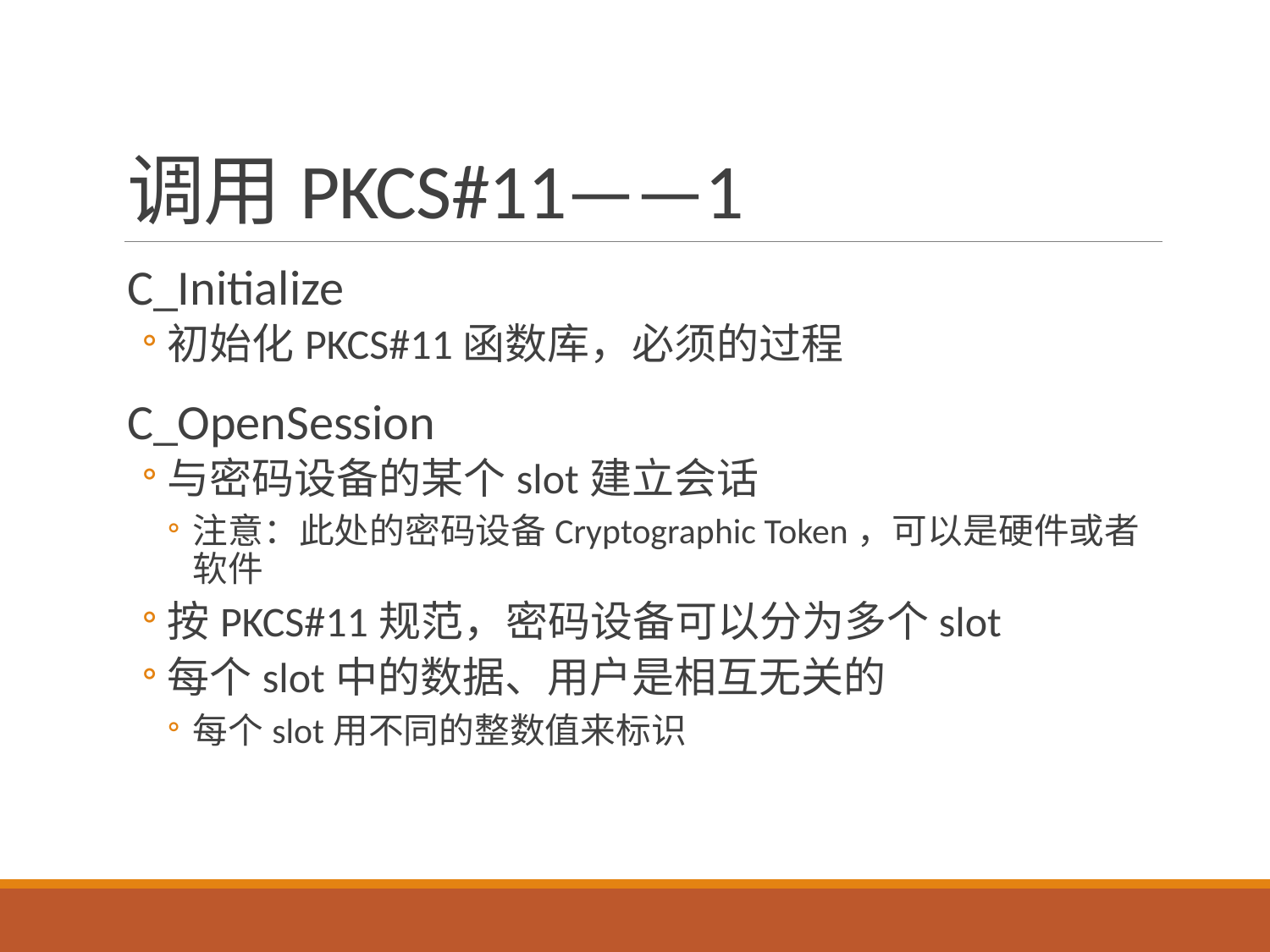

# 调用PKCS#11——1
C_Initialize
初始化PKCS#11函数库，必须的过程
C_OpenSession
与密码设备的某个slot建立会话
注意：此处的密码设备Cryptographic Token，可以是硬件或者软件
按PKCS#11规范，密码设备可以分为多个slot
每个slot中的数据、用户是相互无关的
每个slot用不同的整数值来标识
59